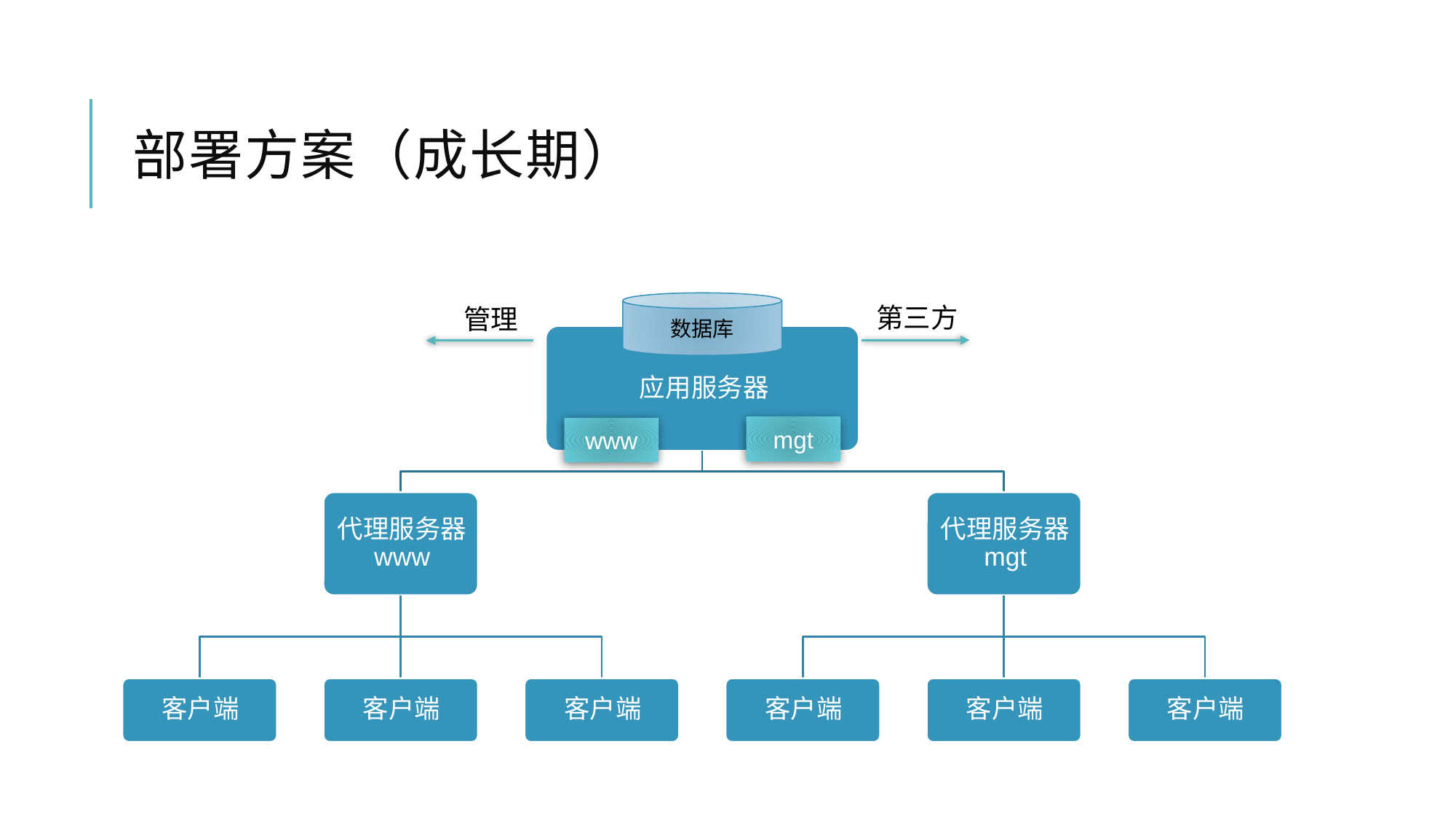

# 部署方案（成长期）
应用服务器
代理服务器 www
客户端
客户端
客户端
代理服务器 mgt
客户端
客户端
客户端
数据库
第三方
管理
mgt
www